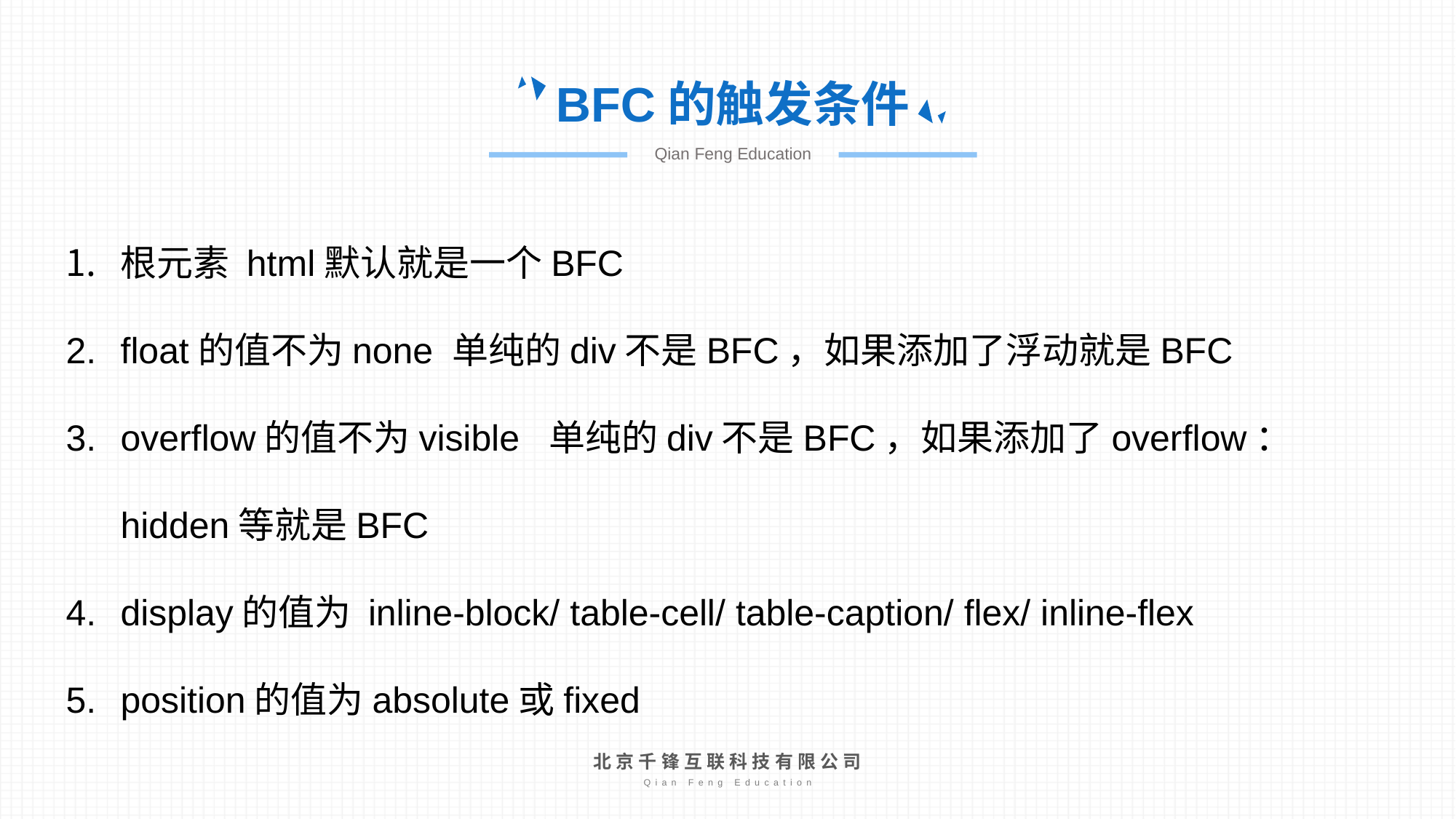

BFC的触发条件

Qian Feng Education

根元素 html默认就是一个BFC
float的值不为none 单纯的div不是BFC，如果添加了浮动就是BFC
overflow的值不为visible  单纯的div不是BFC，如果添加了overflow：hidden等就是BFC
display的值为 inline-block/ table-cell/ table-caption/ flex/ inline-flex
position的值为absolute或fixed
北京千锋互联科技有限公司
Qian Feng Education